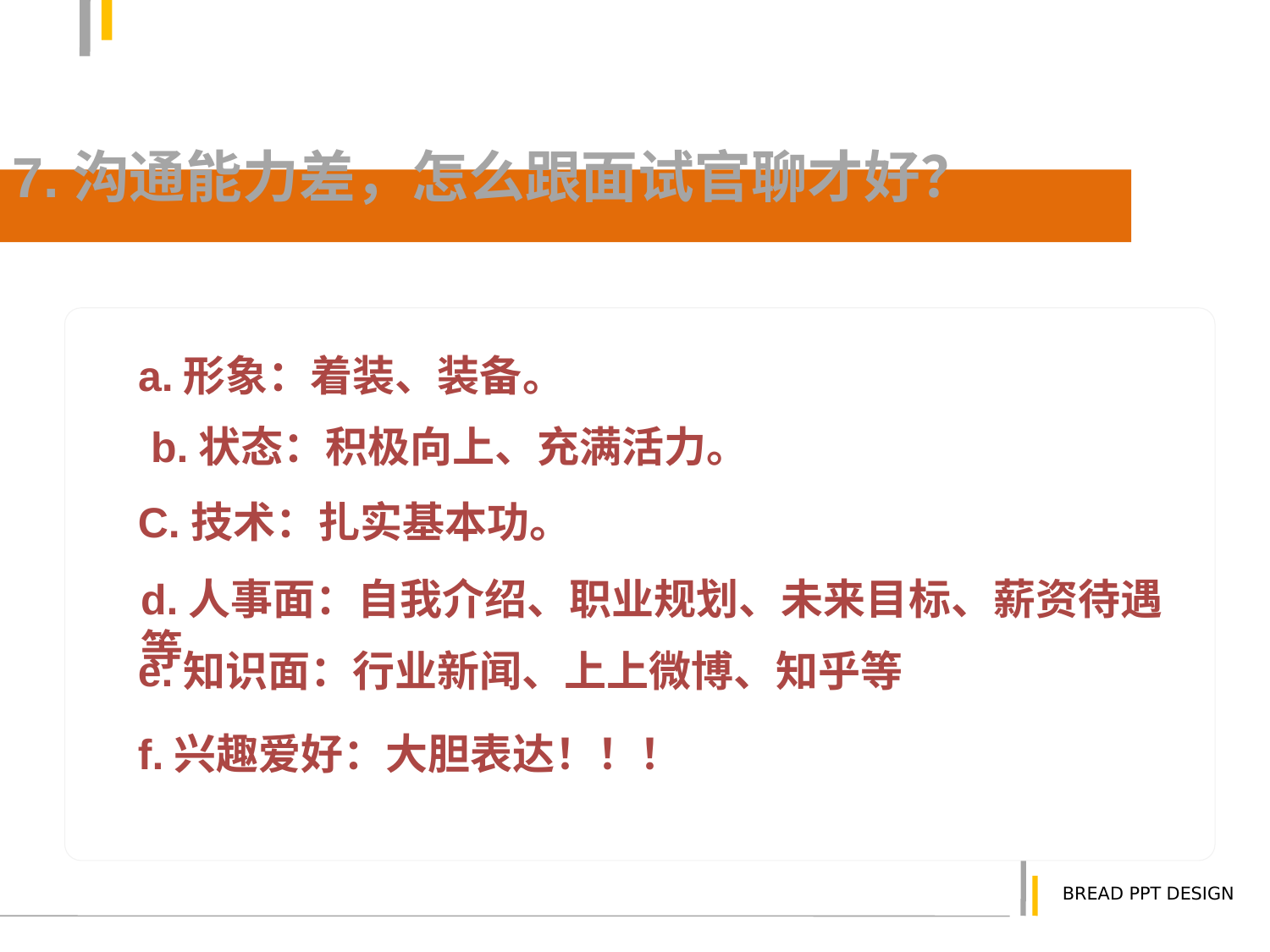

# 7.沟通能力差，怎么跟面试官聊才好？

a.形象：着装、装备。
b.状态：积极向上、充满活力。
C.技术：扎实基本功。
d.人事面：自我介绍、职业规划、未来目标、薪资待遇等
e.知识面：行业新闻、上上微博、知乎等
f.兴趣爱好：大胆表达！！！